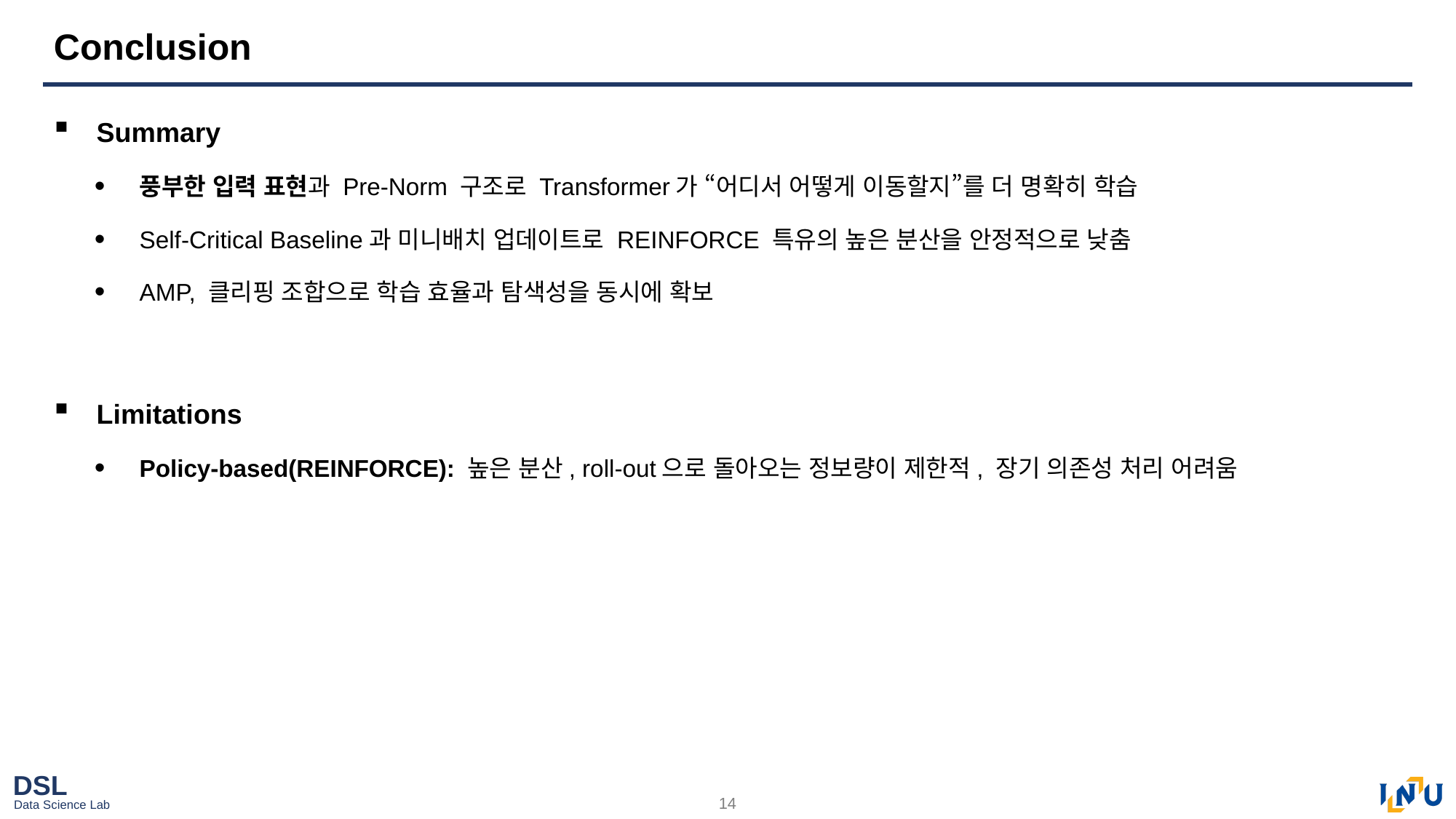

# Conclusion
Summary
풍부한 입력 표현과 Pre-Norm 구조로 Transformer가 “어디서 어떻게 이동할지”를 더 명확히 학습
Self-Critical Baseline과 미니배치 업데이트로 REINFORCE 특유의 높은 분산을 안정적으로 낮춤
AMP, 클리핑 조합으로 학습 효율과 탐색성을 동시에 확보

Limitations
Policy-based(REINFORCE): 높은 분산, roll-out으로 돌아오는 정보량이 제한적, 장기 의존성 처리 어려움